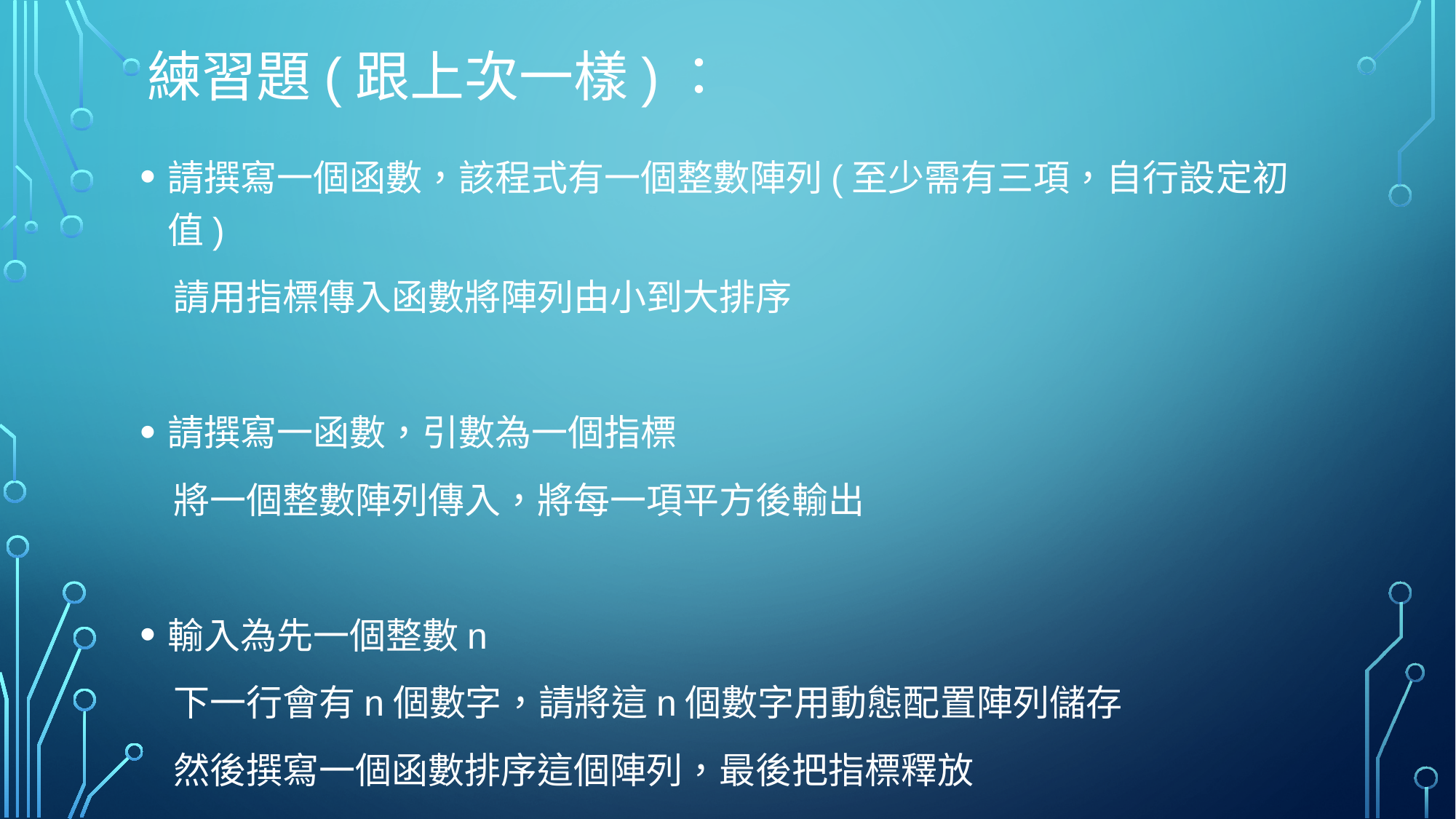

# 練習題(跟上次一樣)：
請撰寫一個函數，該程式有一個整數陣列(至少需有三項，自行設定初值)
   請用指標傳入函數將陣列由小到大排序

請撰寫一函數，引數為一個指標
   將一個整數陣列傳入，將每一項平方後輸出

輸入為先一個整數n
   下一行會有n個數字，請將這n個數字用動態配置陣列儲存
   然後撰寫一個函數排序這個陣列，最後把指標釋放